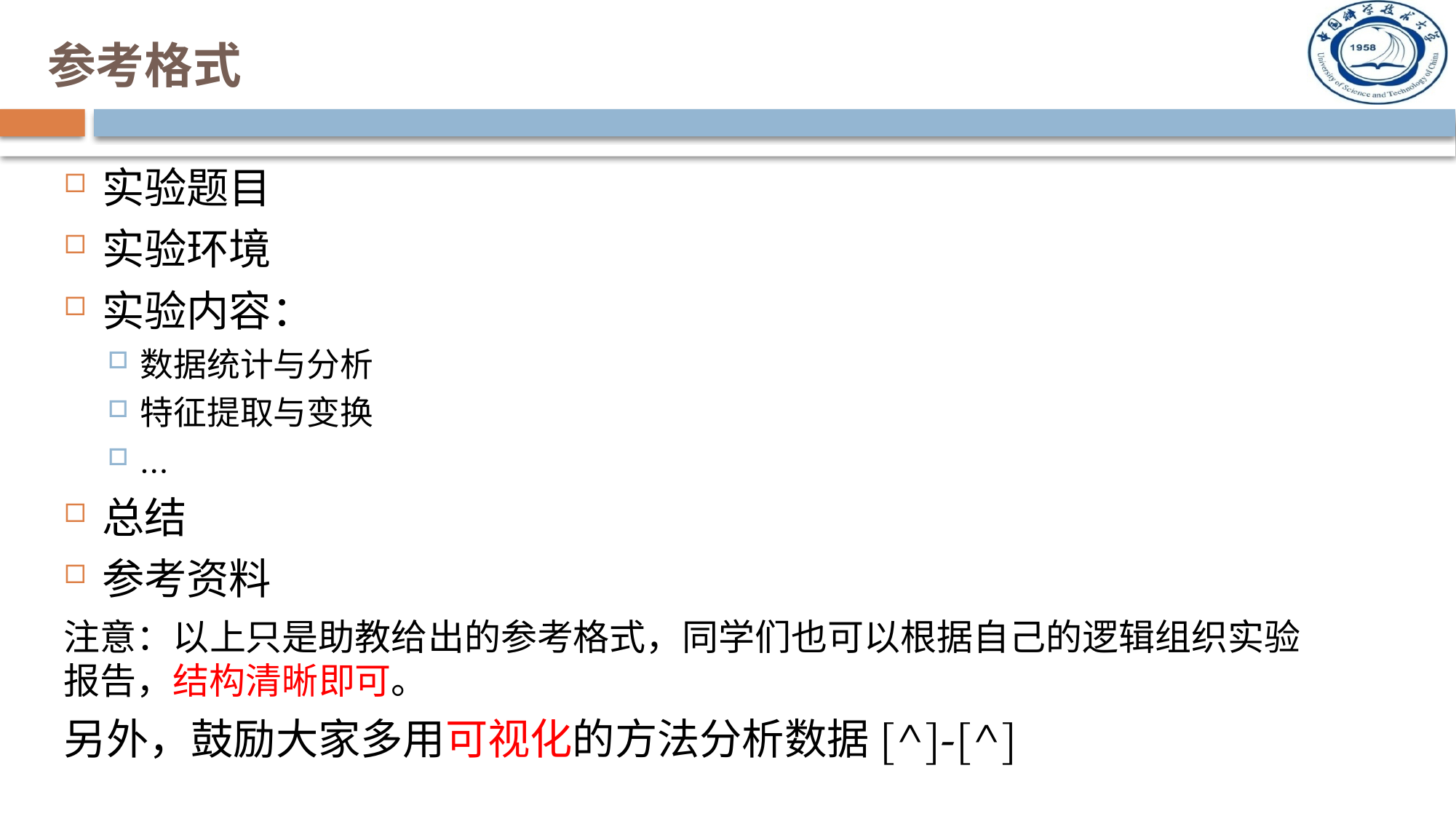

# 参考格式
实验题目
实验环境
实验内容：
数据统计与分析
特征提取与变换
…
总结
参考资料
注意：以上只是助教给出的参考格式，同学们也可以根据自己的逻辑组织实验报告，结构清晰即可。
另外，鼓励大家多用可视化的方法分析数据[^]-[^]